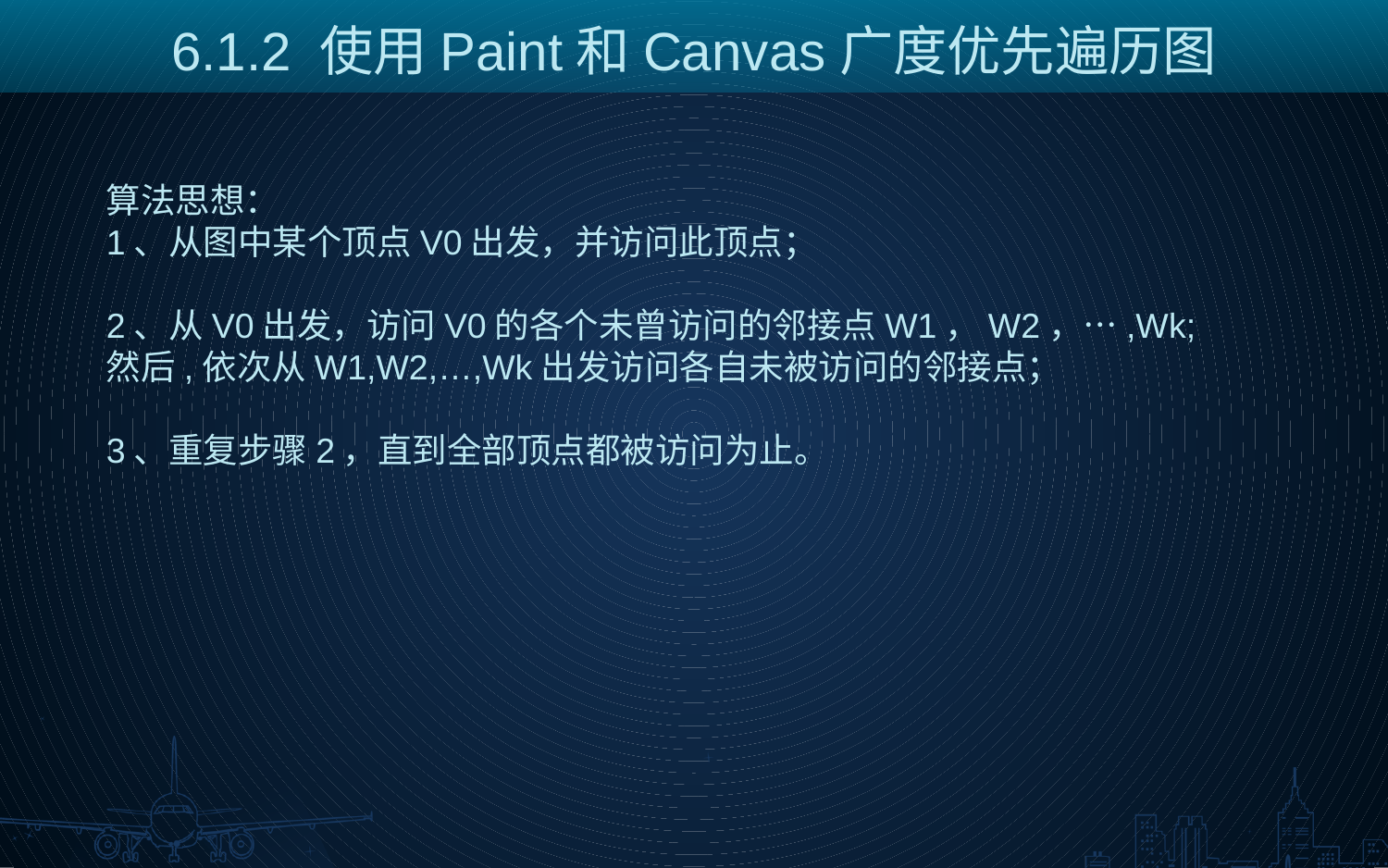

6.1.2 使用Paint和Canvas广度优先遍历图
算法思想：
1、从图中某个顶点V0出发，并访问此顶点；

2、从V0出发，访问V0的各个未曾访问的邻接点W1，W2，…,Wk;然后,依次从W1,W2,…,Wk出发访问各自未被访问的邻接点；

3、重复步骤2，直到全部顶点都被访问为止。